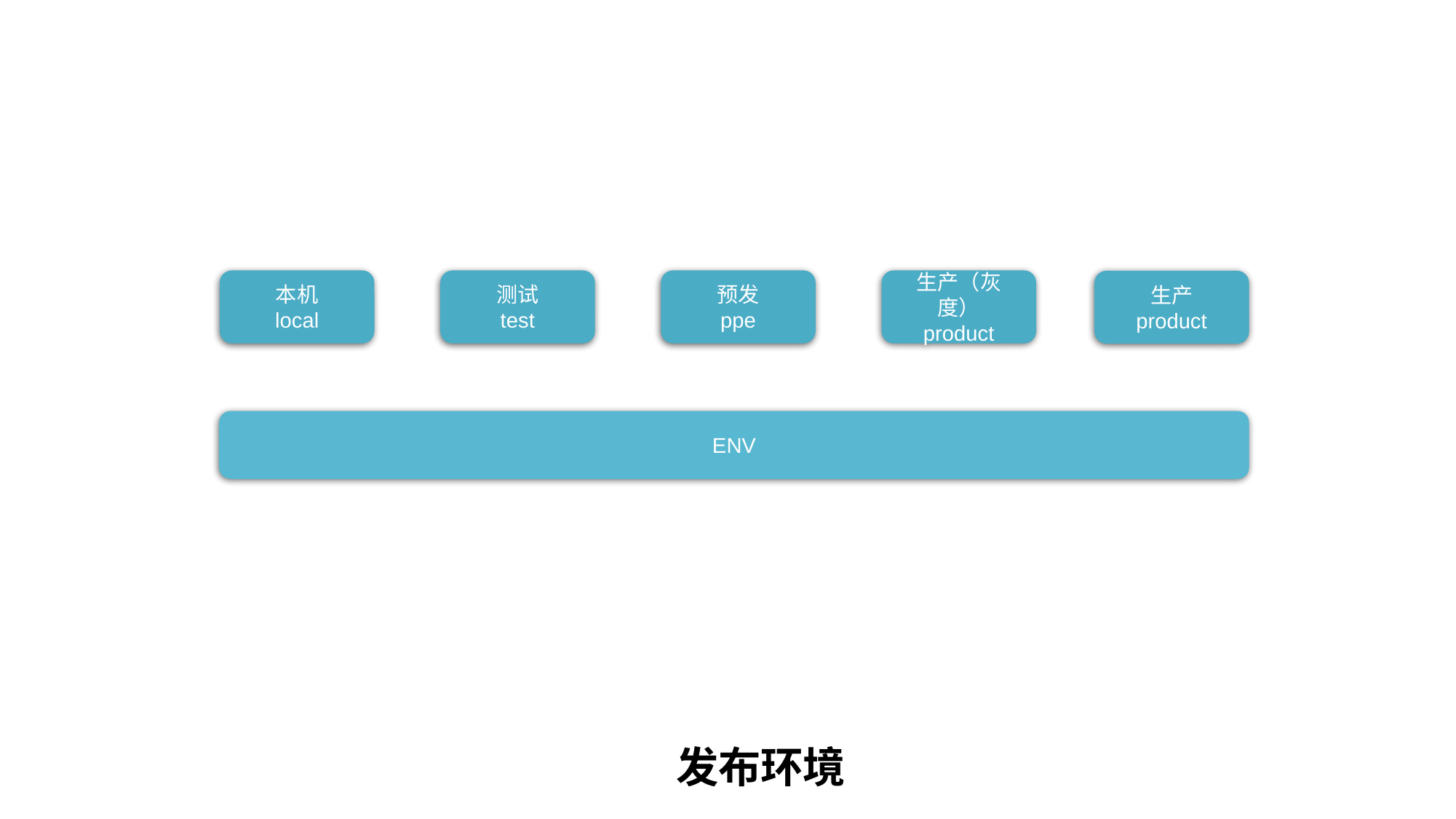

本机
local
测试
test
预发
ppe
生产（灰度）
product
生产
product
ENV
发布环境
注册中心